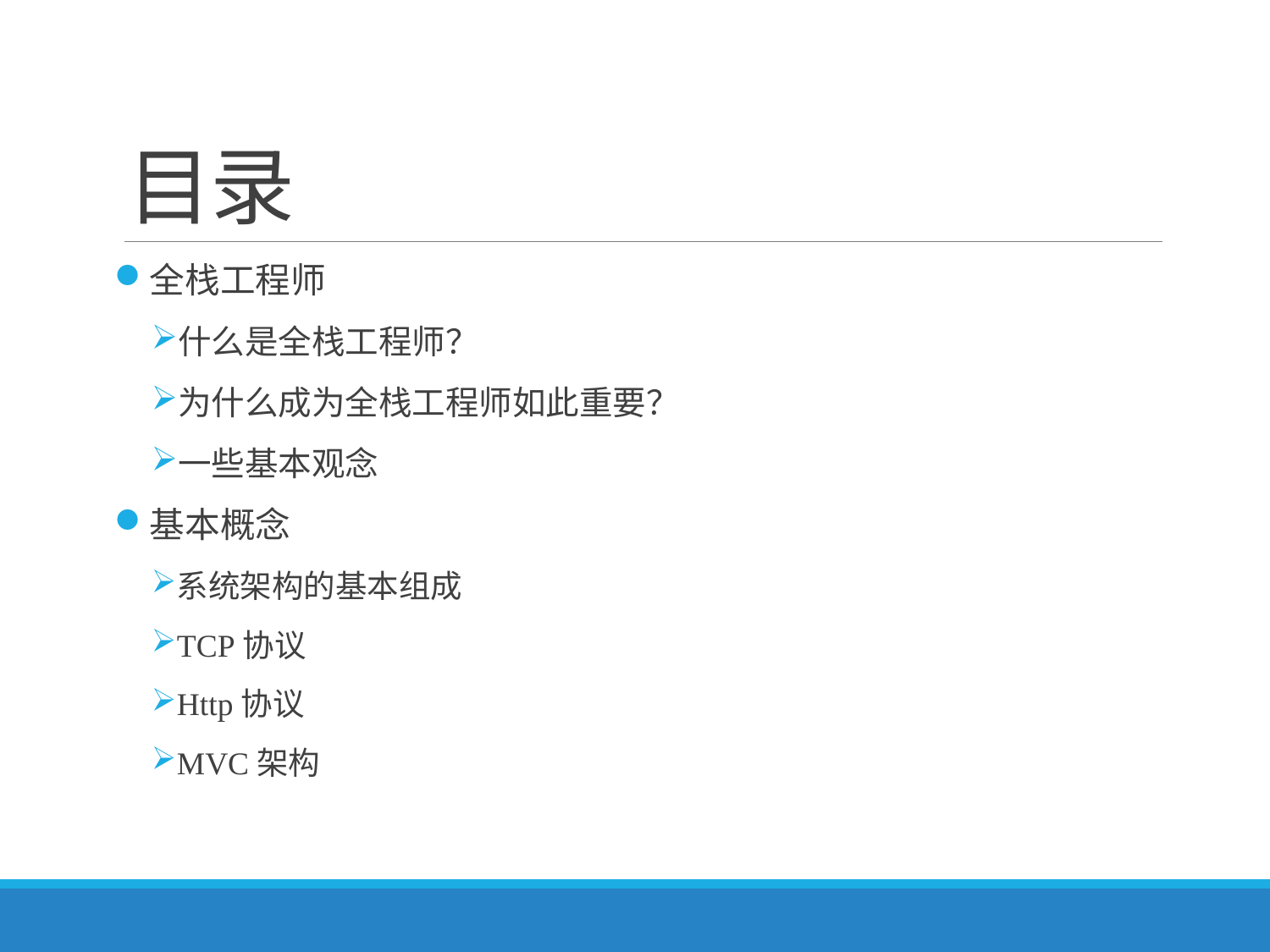

# 目录
全栈工程师
什么是全栈工程师？
为什么成为全栈工程师如此重要？
一些基本观念
基本概念
系统架构的基本组成
TCP协议
Http协议
MVC架构